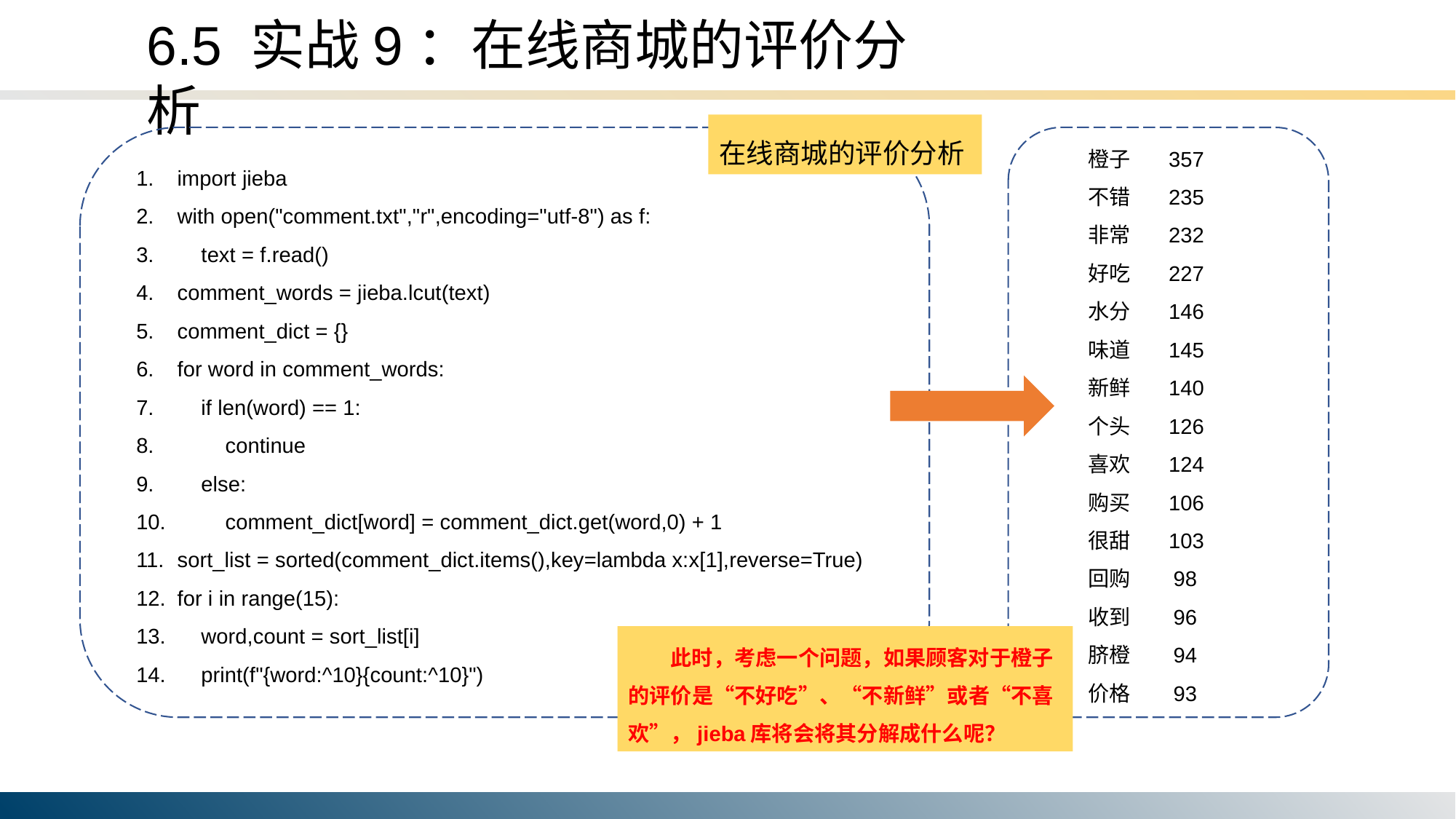

6.5 实战9：在线商城的评价分析
在线商城的评价分析

    橙子       357
    不错       235
    非常       232
    好吃       227
    水分       146
    味道       145
    新鲜       140
    个头       126
    喜欢       124
    购买       106
    很甜       103
    回购        98
    收到        96
    脐橙        94
    价格        93
import jieba
with open("comment.txt","r",encoding="utf-8") as f:
    text = f.read()
comment_words = jieba.lcut(text)
comment_dict = {}
for word in comment_words:
    if len(word) == 1:
        continue
    else:
        comment_dict[word] = comment_dict.get(word,0) + 1
sort_list = sorted(comment_dict.items(),key=lambda x:x[1],reverse=True)
for i in range(15):
    word,count = sort_list[i]
    print(f"{word:^10}{count:^10}")

此时，考虑一个问题，如果顾客对于橙子的评价是“不好吃”、“不新鲜”或者“不喜欢”，jieba库将会将其分解成什么呢？